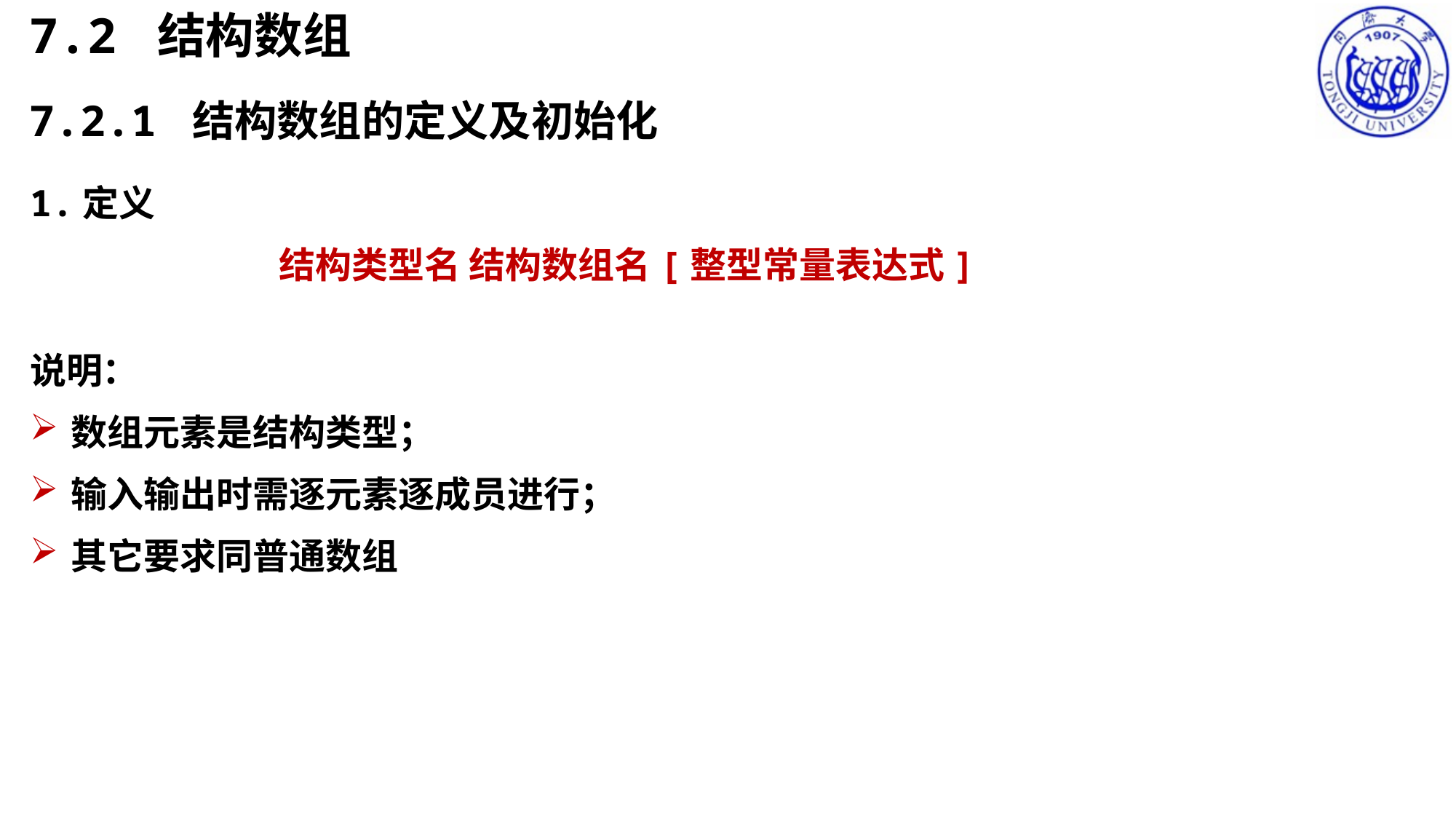

7.2 结构数组
7.2.1 结构数组的定义及初始化
1.定义
结构类型名 结构数组名[整型常量表达式]

说明：
数组元素是结构类型；
输入输出时需逐元素逐成员进行；
其它要求同普通数组